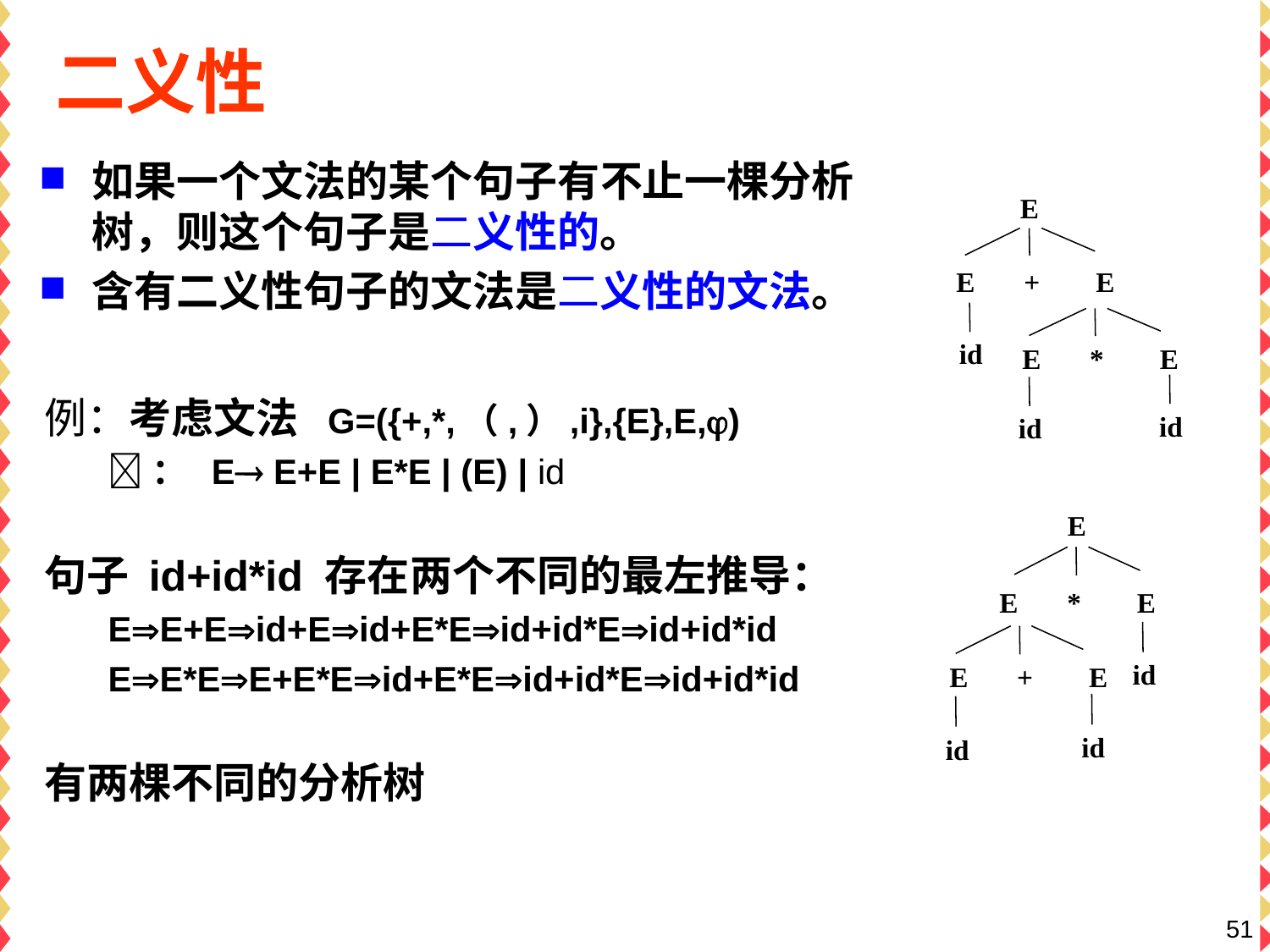

# 二义性
如果一个文法的某个句子有不止一棵分析树，则这个句子是二义性的。
含有二义性句子的文法是二义性的文法。

例：考虑文法  G=({+,*,（,）,i},{E},E,ϕ)
ϕ：  E→ E+E | E*E | (E) | id

句子 id+id*id 存在两个不同的最左推导：
E⇒E+E⇒id+E⇒id+E*E⇒id+id*E⇒id+id*id
E⇒E*E⇒E+E*E⇒id+E*E⇒id+id*E⇒id+id*id

有两棵不同的分析树

E

  E       +        E

id

 E       *        E

id

id
E

 E       *        E

id

 E       +        E

id

id
51